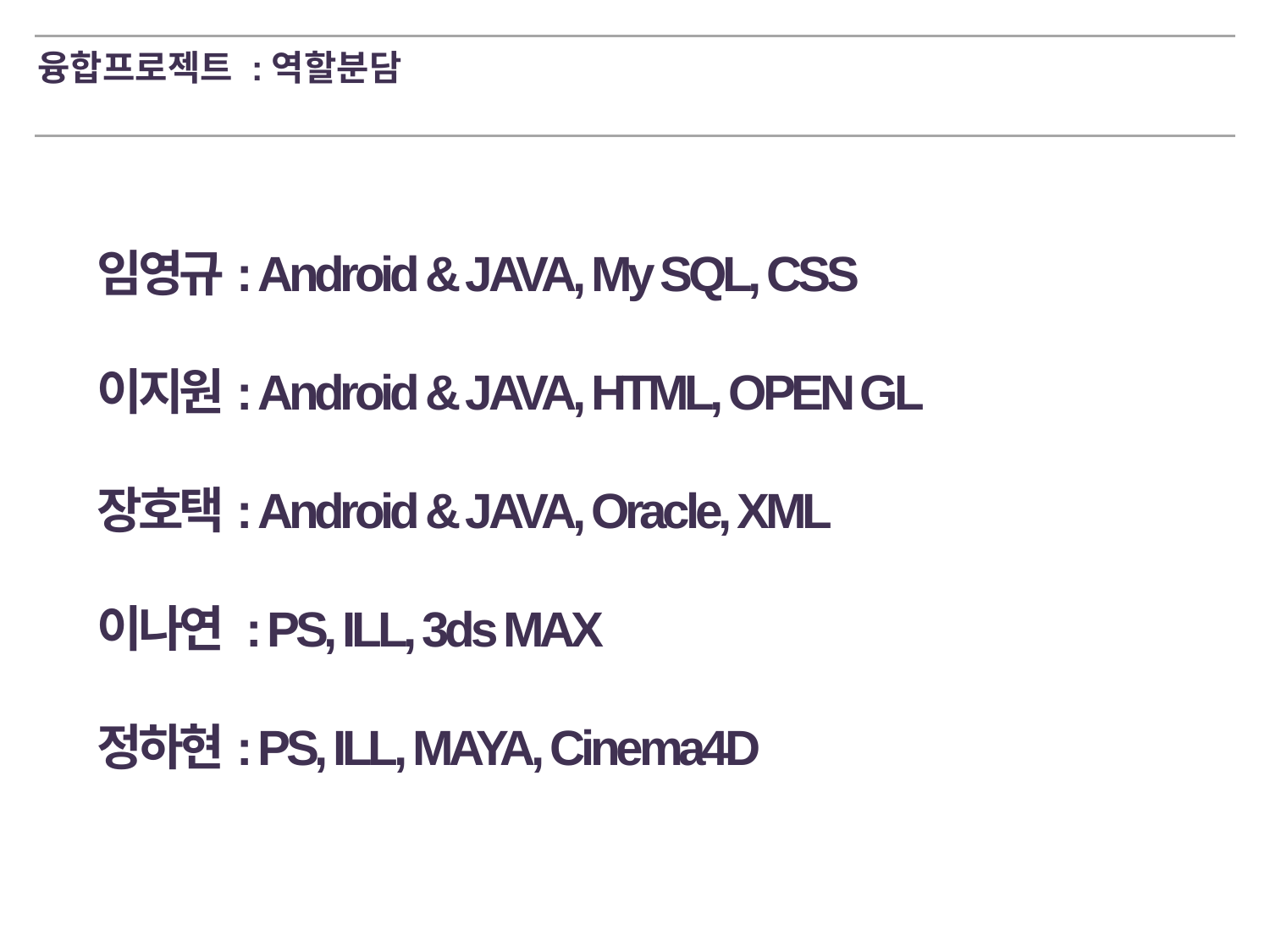

융합프로젝트 :역할분담
임영규: Android & JAVA, My SQL, CSS

이지원: Android & JAVA, HTML, OPEN GL

장호택: Android & JAVA, Oracle, XML

이나연 : PS, ILL, 3ds MAX

정하현: PS, ILL, MAYA, Cinema4D